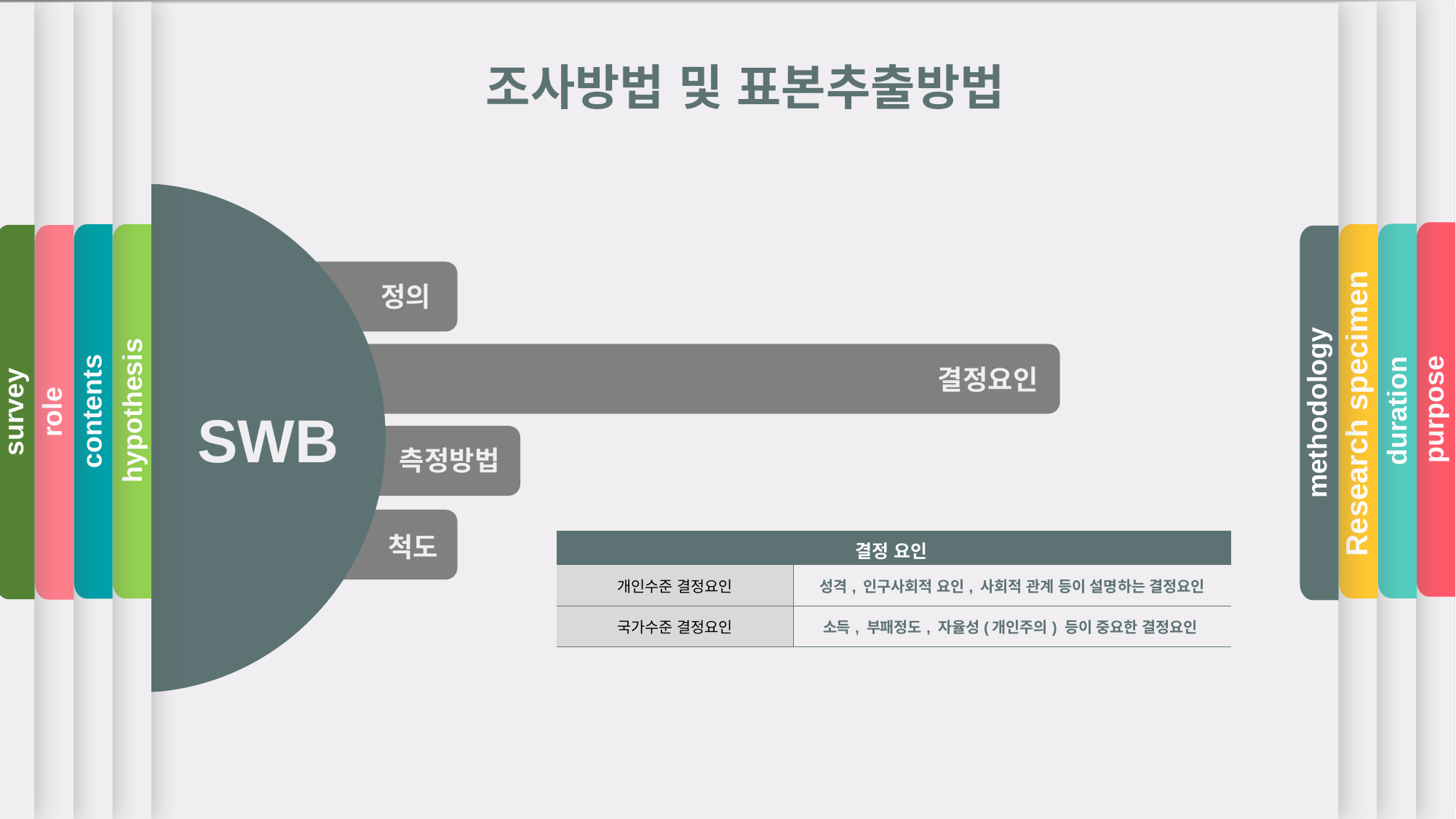

purpose

duration

Research specimen

hypothesis

contents

survey

role

methodology
조사방법 및 표본추출방법
SWB

정의

결정요인

측정방법

척도
| 결정 요인 | 매우 불만족 |
| --- | --- |
| 개인수준 결정요인 | 성격, 인구사회적 요인, 사회적 관계 등이 설명하는 결정요인 |
| 국가수준 결정요인 | 소득, 부패정도, 자율성(개인주의) 등이 중요한 결정요인 |